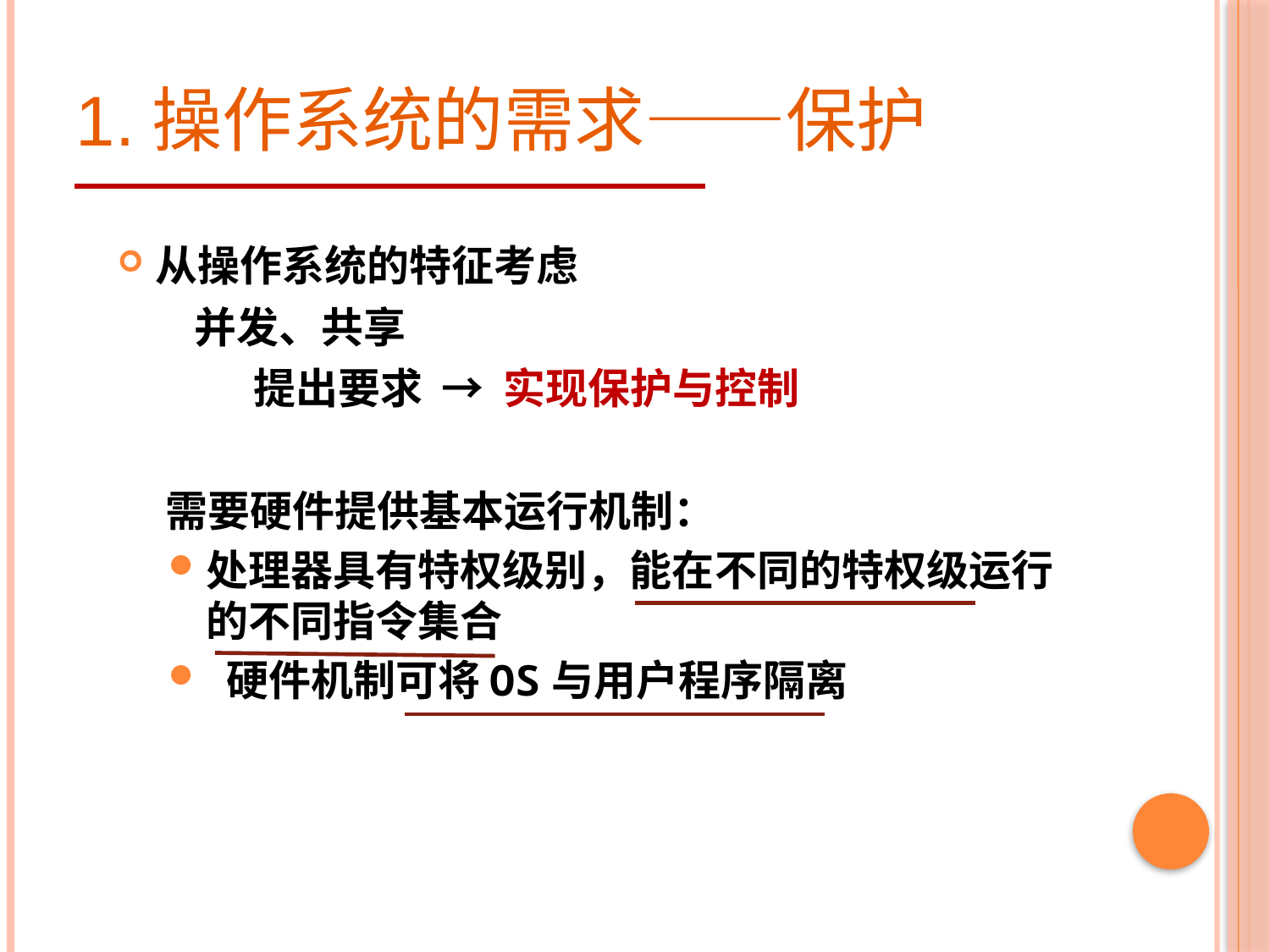

# 1.操作系统的需求——保护
从操作系统的特征考虑
       并发、共享
            提出要求  →  实现保护与控制

    需要硬件提供基本运行机制：
处理器具有特权级别，能在不同的特权级运行的不同指令集合
 硬件机制可将OS与用户程序隔离